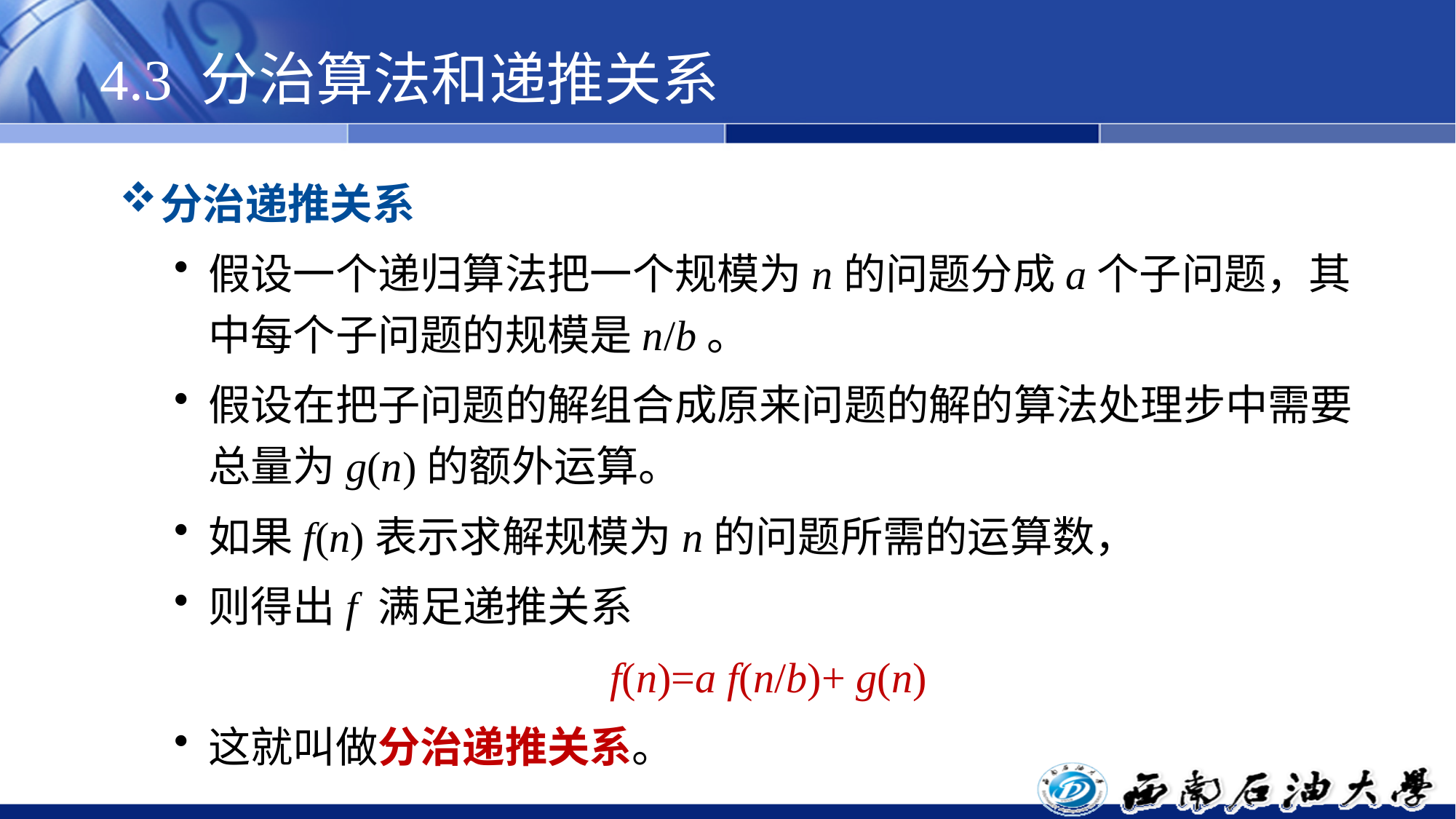

# 4.3 分治算法和递推关系
分治递推关系
假设一个递归算法把一个规模为n的问题分成a个子问题，其中每个子问题的规模是n/b。
假设在把子问题的解组合成原来问题的解的算法处理步中需要总量为g(n)的额外运算。
如果f(n)表示求解规模为n的问题所需的运算数，
则得出f 满足递推关系
f(n)=a f(n/b)+ g(n)
这就叫做分治递推关系。